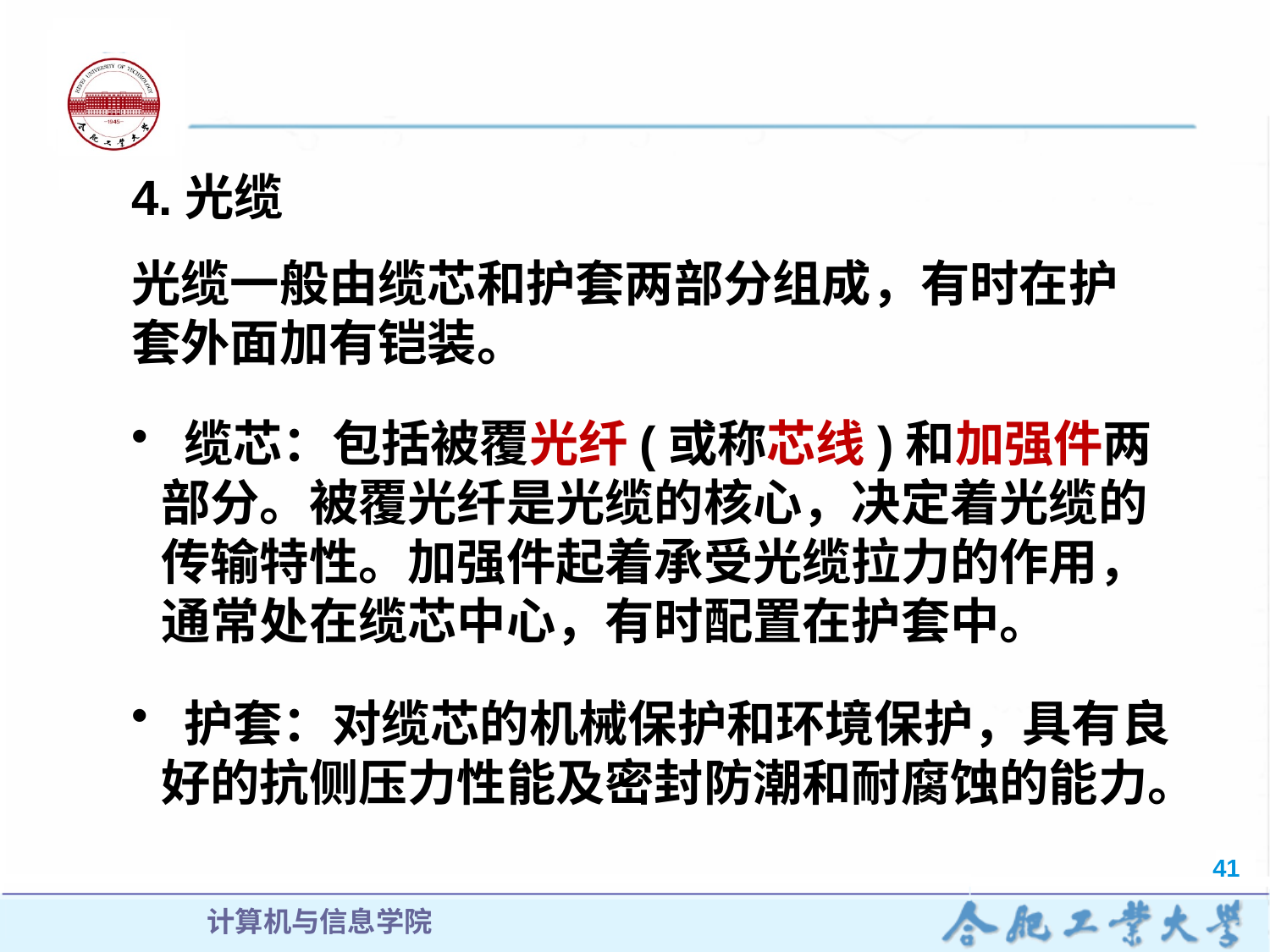

4.光缆
光缆一般由缆芯和护套两部分组成，有时在护套外面加有铠装。
 缆芯：包括被覆光纤(或称芯线)和加强件两部分。被覆光纤是光缆的核心，决定着光缆的传输特性。加强件起着承受光缆拉力的作用，通常处在缆芯中心，有时配置在护套中。
 护套：对缆芯的机械保护和环境保护，具有良好的抗侧压力性能及密封防潮和耐腐蚀的能力。